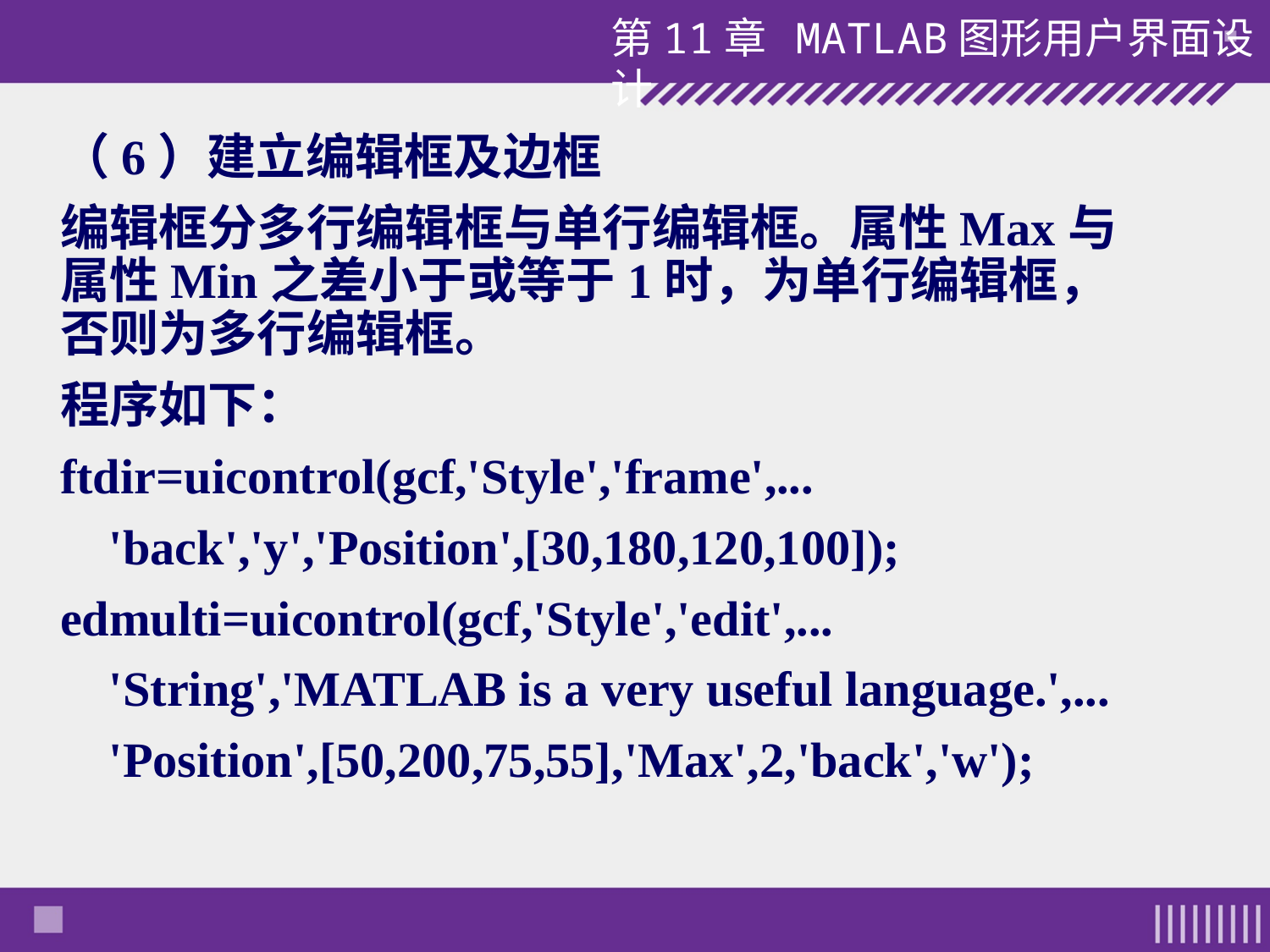

（6）建立编辑框及边框
编辑框分多行编辑框与单行编辑框。属性Max与属性Min之差小于或等于1时，为单行编辑框，否则为多行编辑框。
程序如下：
ftdir=uicontrol(gcf,'Style','frame',...
    'back','y','Position',[30,180,120,100]);
edmulti=uicontrol(gcf,'Style','edit',...
    'String','MATLAB is a very useful language.',...
    'Position',[50,200,75,55],'Max',2,'back','w');